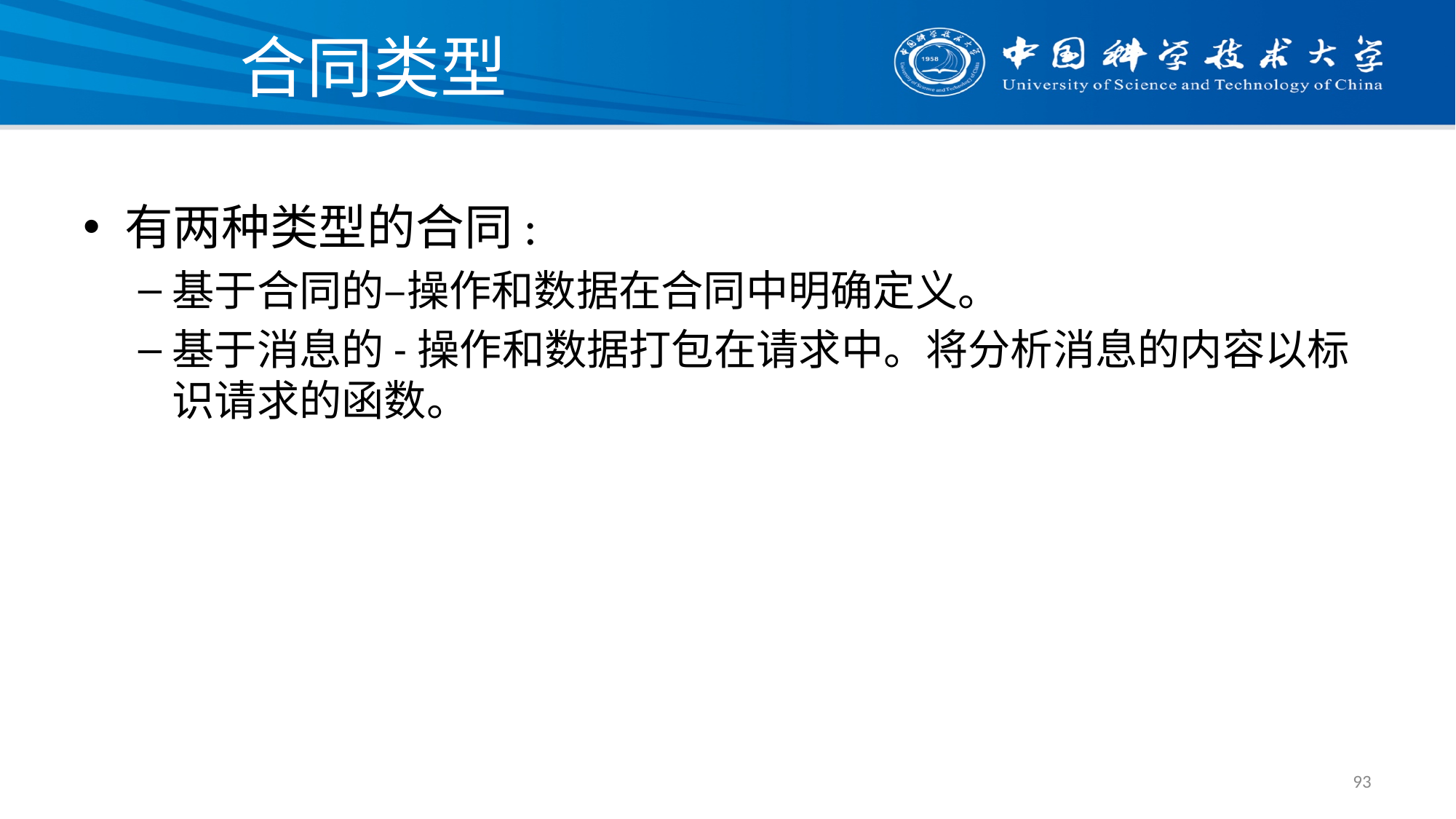

# 合同类型
有两种类型的合同:
基于合同的–操作和数据在合同中明确定义。
基于消息的-操作和数据打包在请求中。将分析消息的内容以标识请求的函数。

93